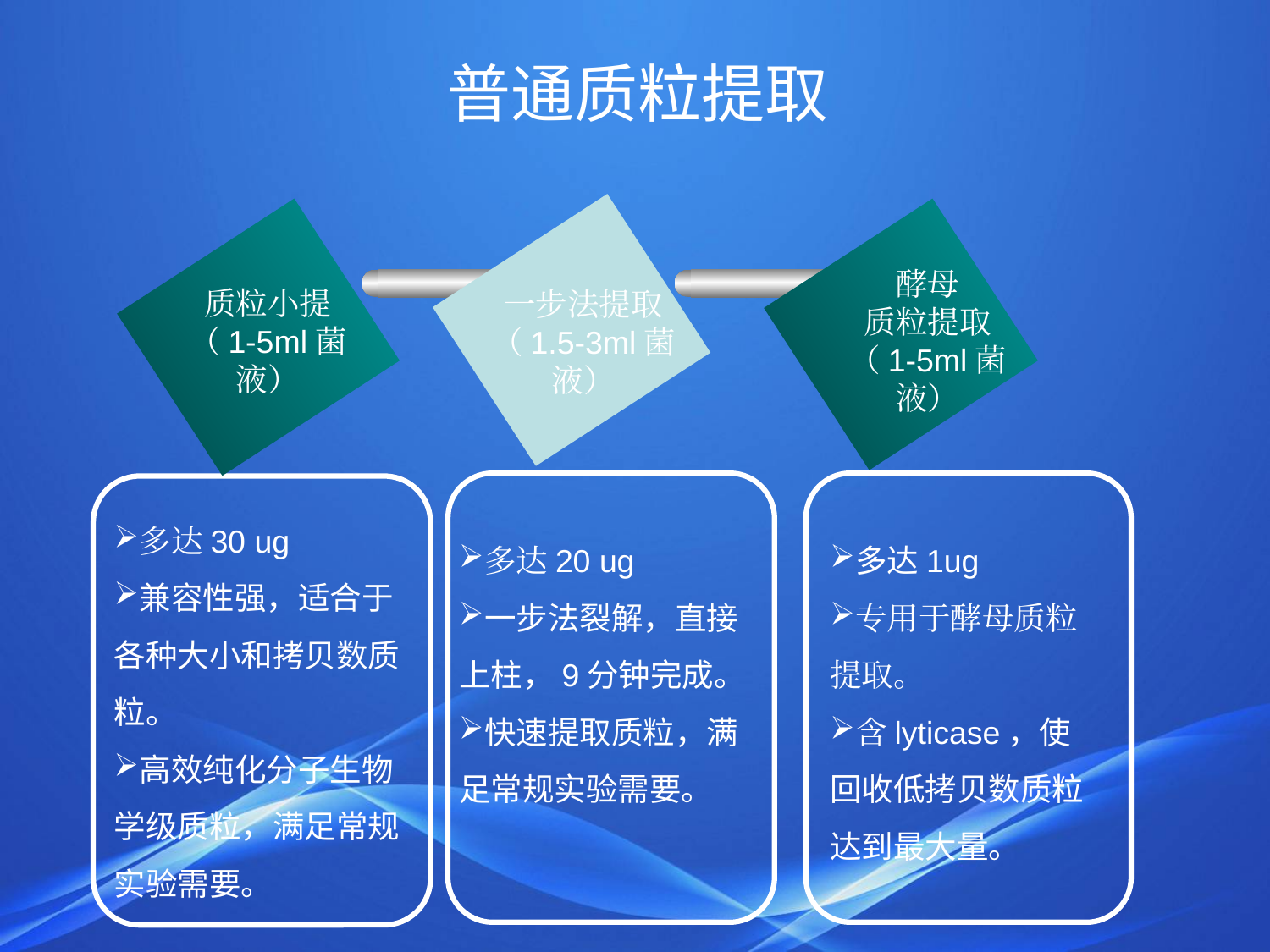

普通质粒提取

酵母
质粒提取
（1-5ml菌液）
质粒小提
（1-5ml菌液）
一步法提取
（1.5-3ml菌液）

多达30 ug
兼容性强，适合于各种大小和拷贝数质粒。
高效纯化分子生物学级质粒，满足常规实验需要。
多达1ug
专用于酵母质粒提取。
含lyticase，使回收低拷贝数质粒达到最大量。
多达20 ug
一步法裂解，直接上柱，9分钟完成。
快速提取质粒，满足常规实验需要。